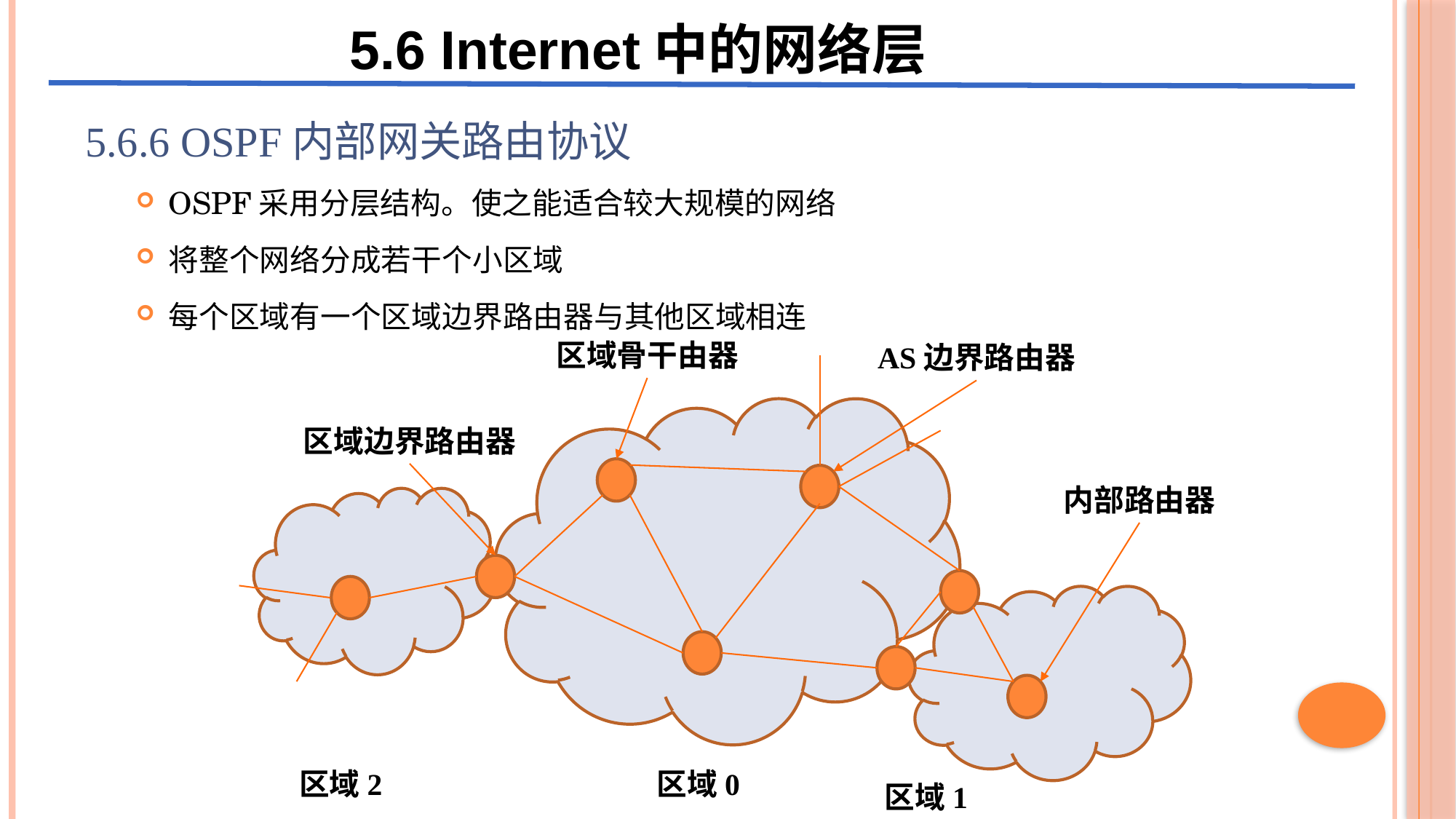

5.6 Internet中的网络层
5.6.6 OSPF内部网关路由协议
OSPF采用分层结构。使之能适合较大规模的网络
将整个网络分成若干个小区域
每个区域有一个区域边界路由器与其他区域相连
区域骨干由器
AS边界路由器

区域边界路由器

内部路由器

区域2
区域0
区域1